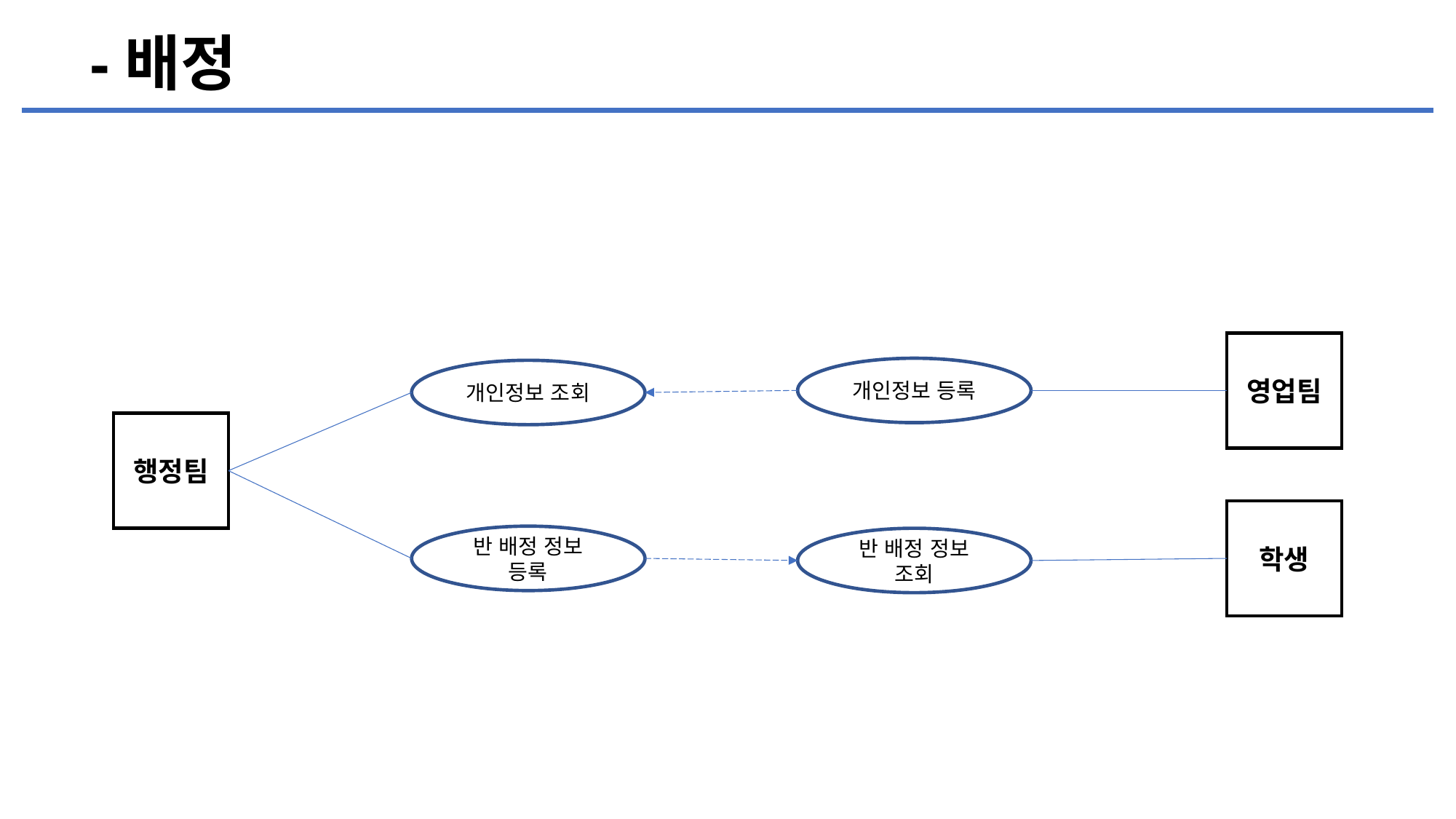

-배정
영업팀
개인정보 등록
개인정보 조회
행정팀
학생
반 배정 정보
등록
반 배정 정보
조회